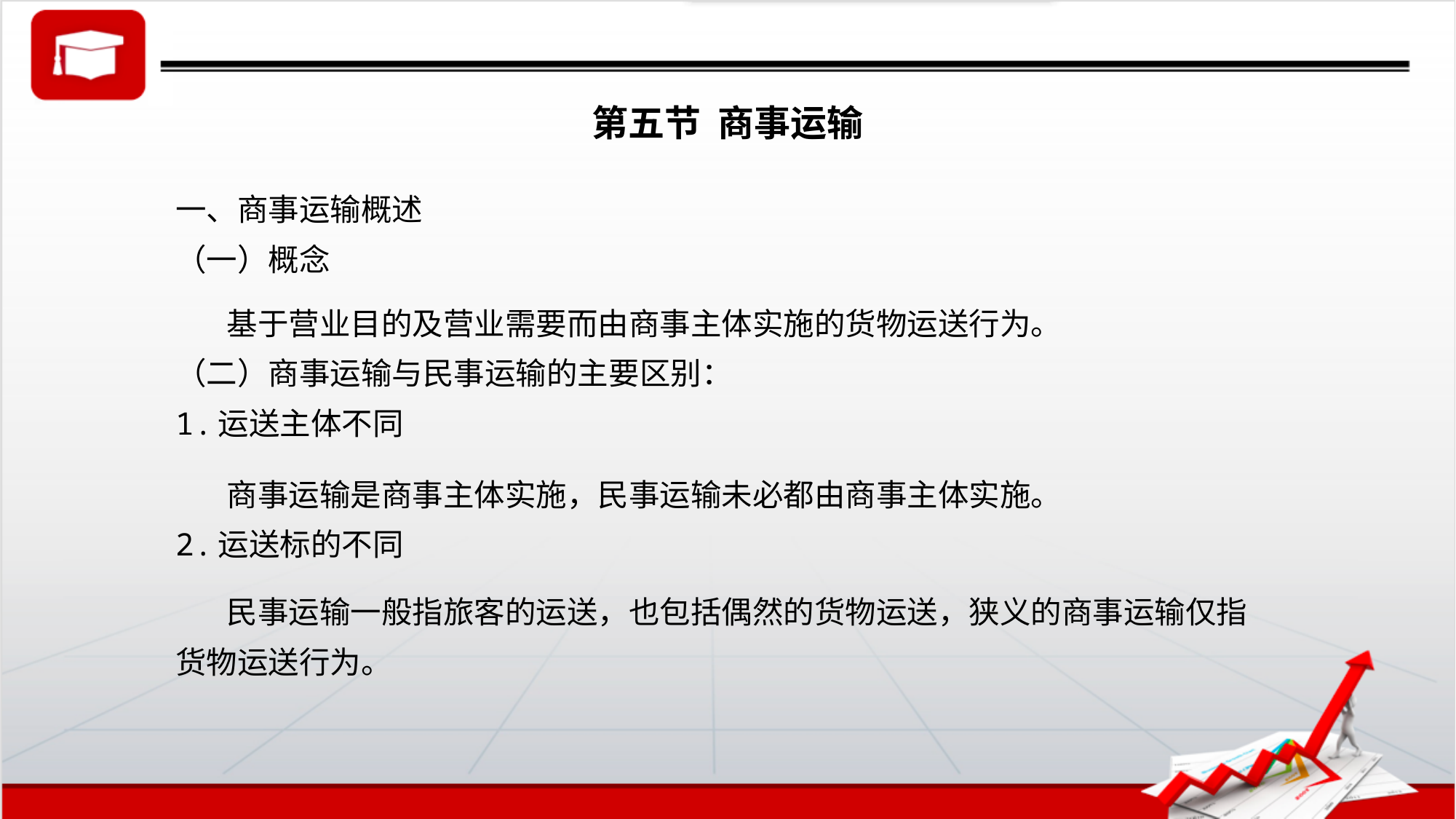

# 第五节  商事运输
一、商事运输概述
（一）概念
基于营业目的及营业需要而由商事主体实施的货物运送行为。
（二）商事运输与民事运输的主要区别：
1.运送主体不同
商事运输是商事主体实施，民事运输未必都由商事主体实施。
2.运送标的不同
民事运输一般指旅客的运送，也包括偶然的货物运送，狭义的商事运输仅指货物运送行为。